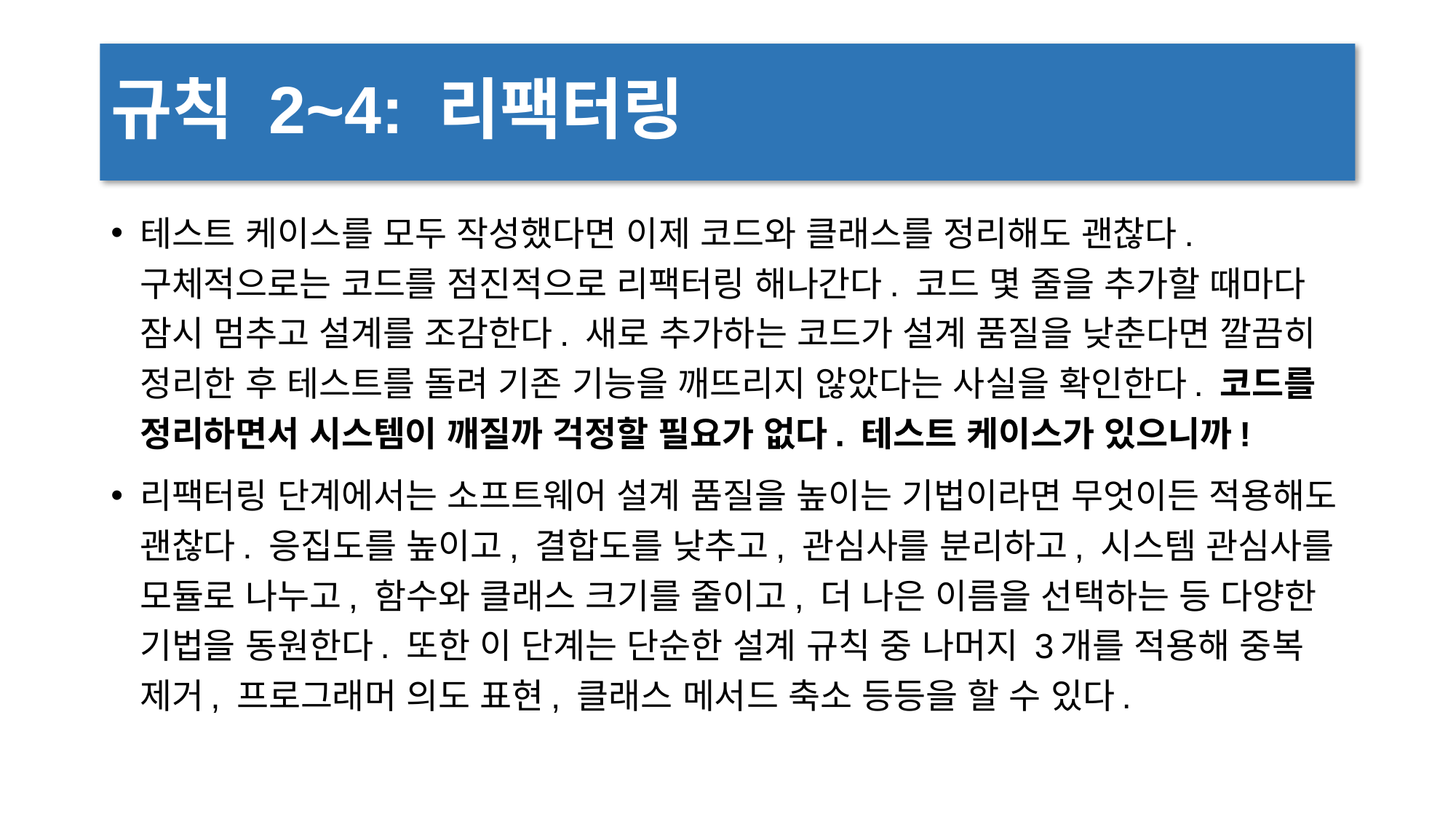

# 규칙 2~4: 리팩터링
테스트 케이스를 모두 작성했다면 이제 코드와 클래스를 정리해도 괜찮다. 구체적으로는 코드를 점진적으로 리팩터링 해나간다. 코드 몇 줄을 추가할 때마다 잠시 멈추고 설계를 조감한다. 새로 추가하는 코드가 설계 품질을 낮춘다면 깔끔히 정리한 후 테스트를 돌려 기존 기능을 깨뜨리지 않았다는 사실을 확인한다. 코드를 정리하면서 시스템이 깨질까 걱정할 필요가 없다. 테스트 케이스가 있으니까!
리팩터링 단계에서는 소프트웨어 설계 품질을 높이는 기법이라면 무엇이든 적용해도 괜찮다. 응집도를 높이고, 결합도를 낮추고, 관심사를 분리하고, 시스템 관심사를 모듈로 나누고, 함수와 클래스 크기를 줄이고, 더 나은 이름을 선택하는 등 다양한 기법을 동원한다. 또한 이 단계는 단순한 설계 규칙 중 나머지 3개를 적용해 중복 제거, 프로그래머 의도 표현, 클래스 메서드 축소 등등을 할 수 있다.